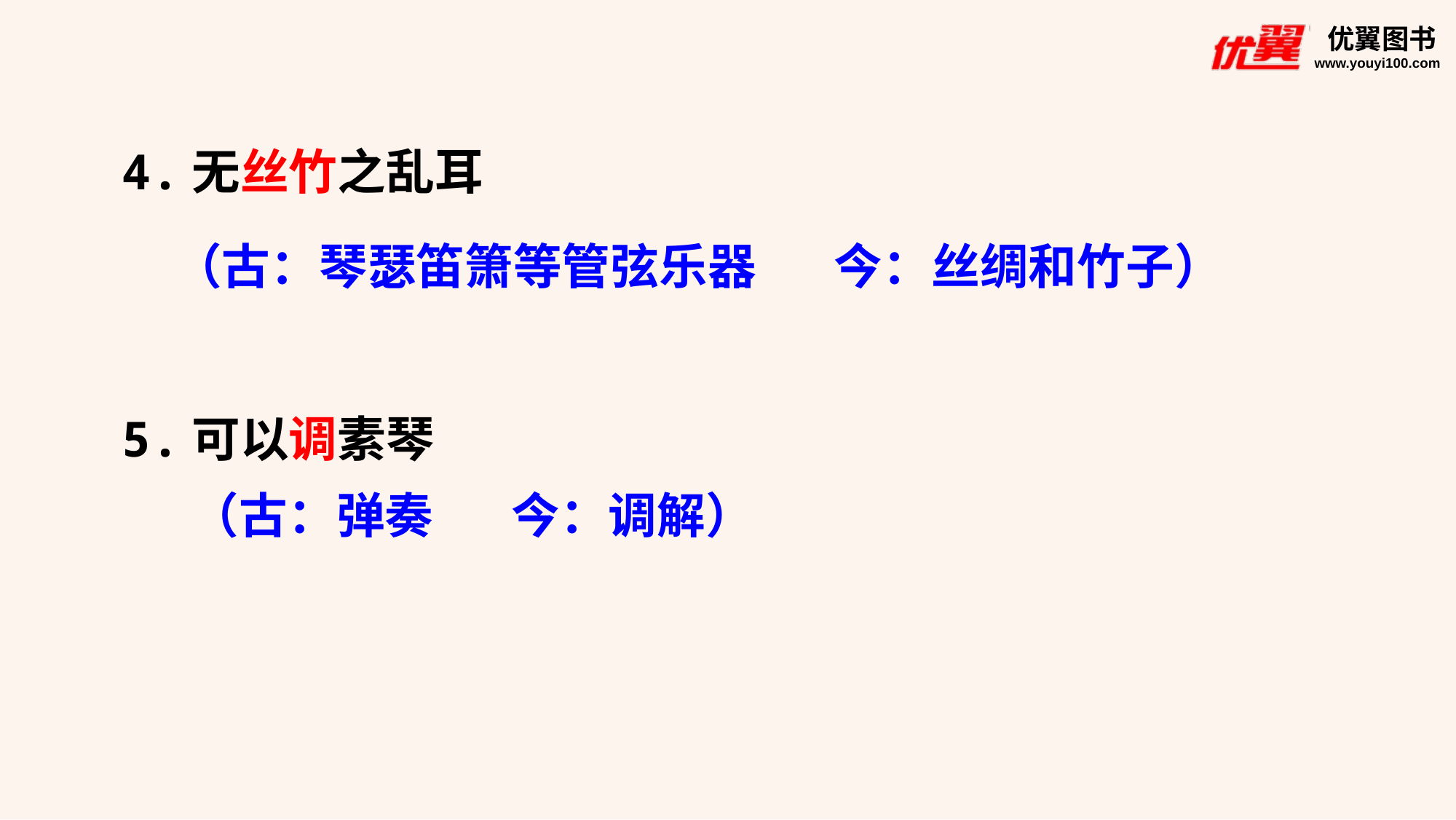

4.无丝竹之乱耳
（古：琴瑟笛箫等管弦乐器       今：丝绸和竹子）
5.可以调素琴
（古：弹奏       今：调解）